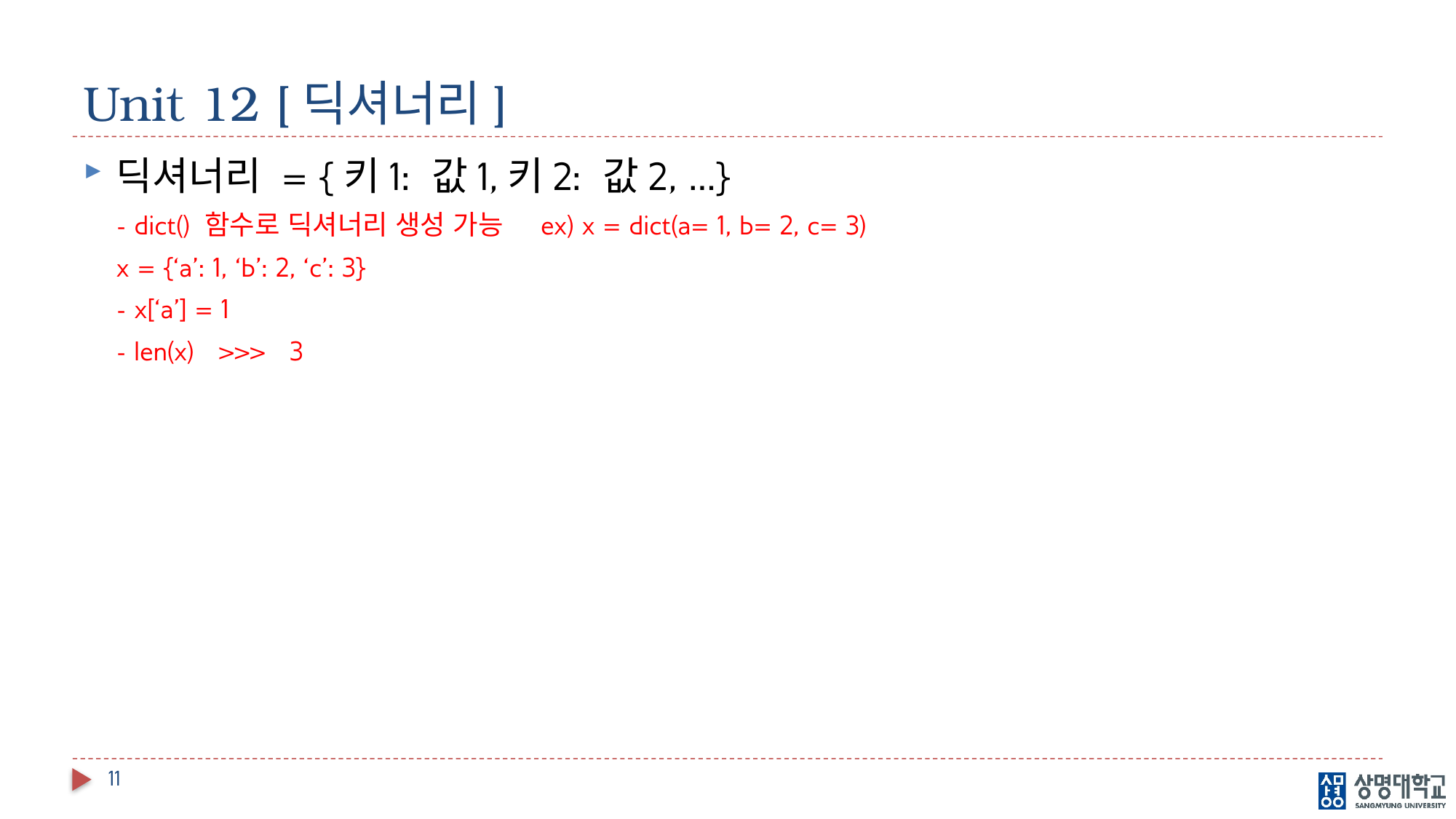

# Unit 12 [딕셔너리]
딕셔너리 = {키1: 값1,키2: 값2, …}
    - dict() 함수로 딕셔너리 생성 가능    ex) x = dict(a= 1, b= 2, c= 3)
    x = {‘a’: 1, ‘b’: 2, ‘c’: 3}
    - x[‘a’] = 1
    - len(x)   >>>   3
11